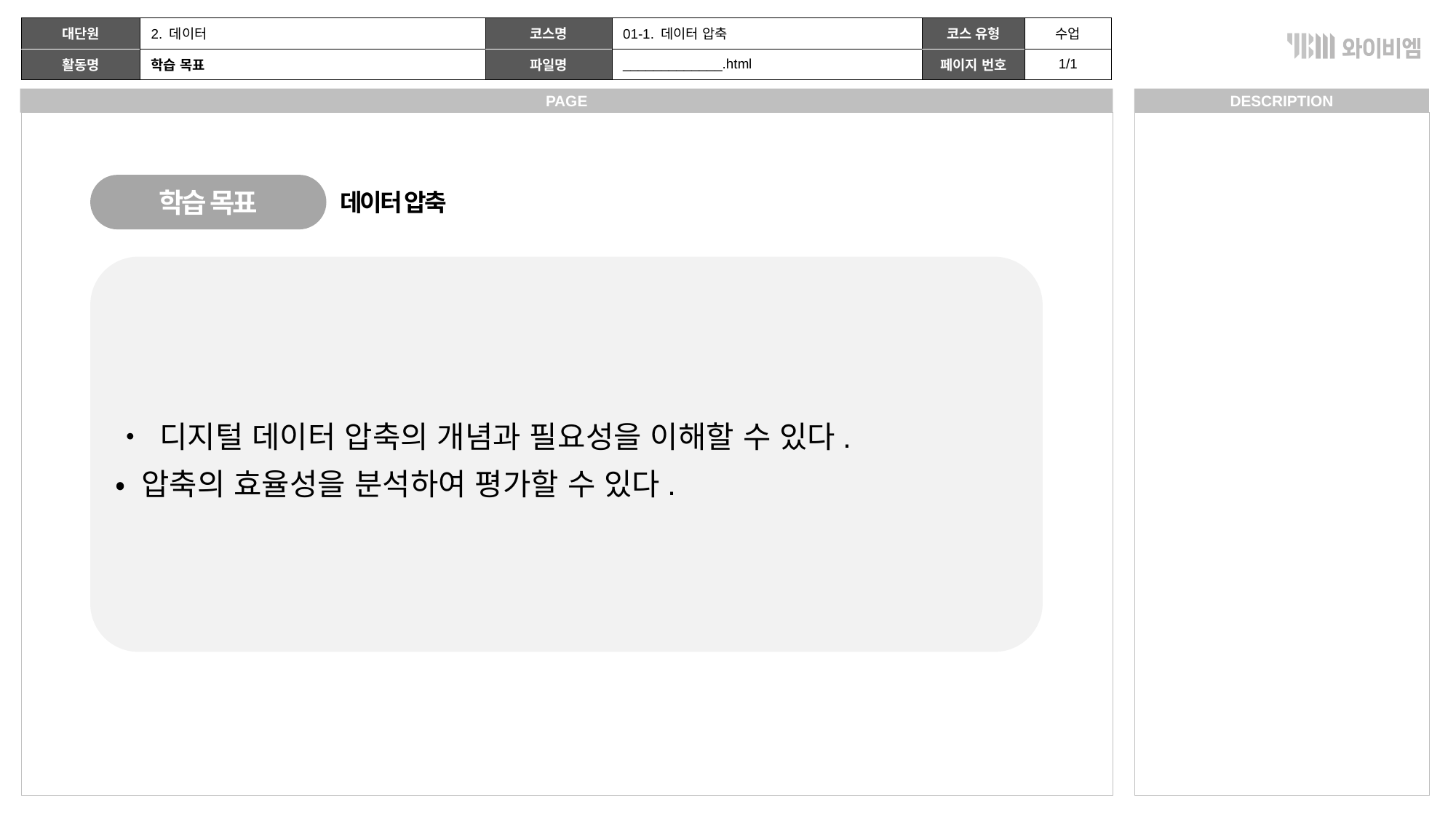

|  | 2. 데이터 |  | 01-1. 데이터 압축 |  | 수업 |
| --- | --- | --- | --- | --- | --- |
|  | 학습 목표 |  | \_\_\_\_\_\_\_\_\_\_\_\_\_.html |  | 1/1 |
학습 목표
데이터 압축
• 디지털 데이터 압축의 개념과 필요성을 이해할 수 있다.
• 압축의 효율성을 분석하여 평가할 수 있다.